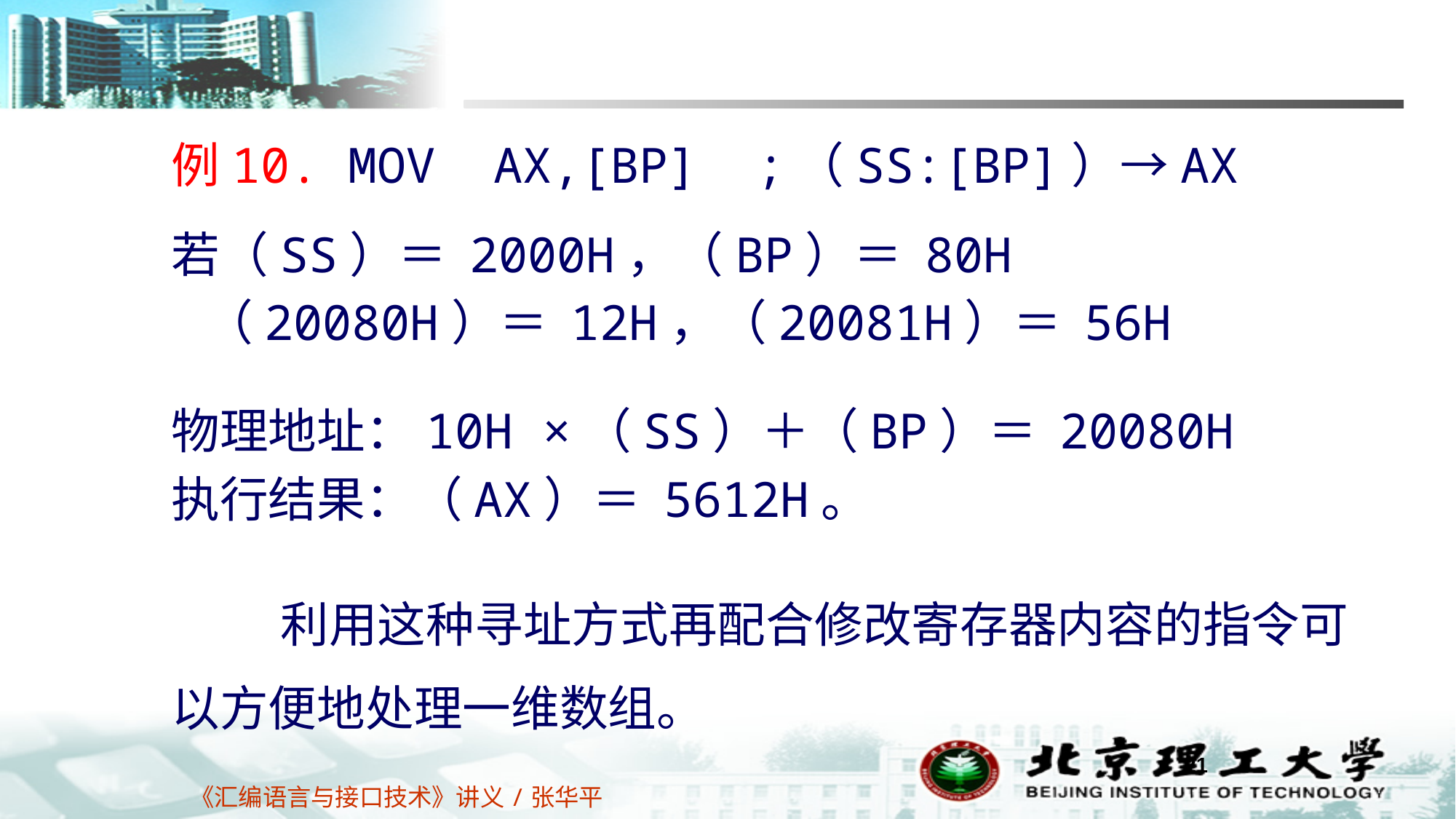

例10. MOV  AX,[BP]  ;（SS:[BP]）→AX

若（SS）＝ 2000H，（BP）＝ 80H
  （20080H）＝ 12H，（20081H）＝ 56H
物理地址：10H ×（SS）＋（BP）＝ 20080H
执行结果：（AX）＝ 5612H。

	利用这种寻址方式再配合修改寄存器内容的指令可以方便地处理一维数组。
21